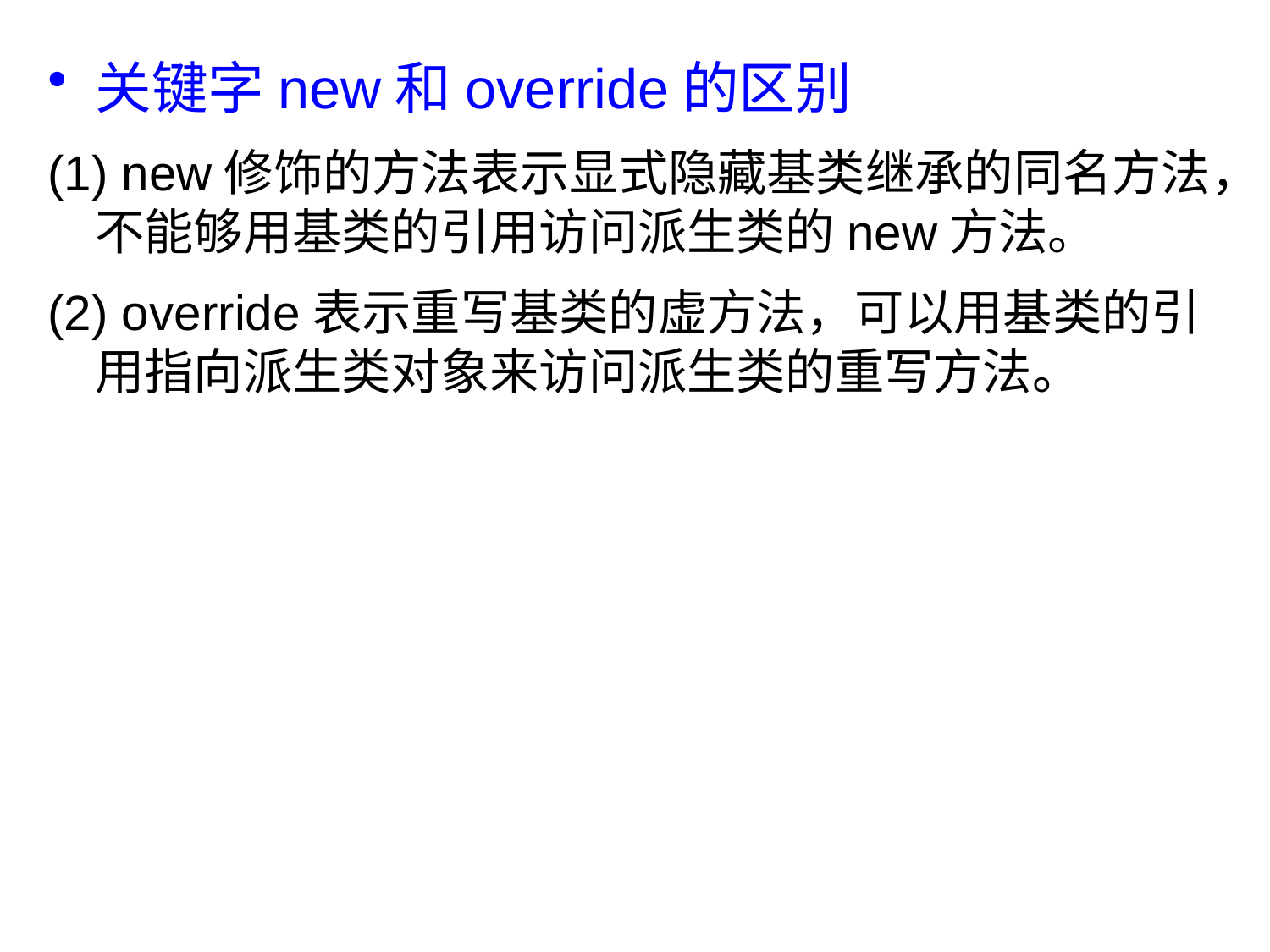

关键字new和override的区别
(1) new修饰的方法表示显式隐藏基类继承的同名方法，不能够用基类的引用访问派生类的new方法。
(2) override表示重写基类的虚方法，可以用基类的引用指向派生类对象来访问派生类的重写方法。